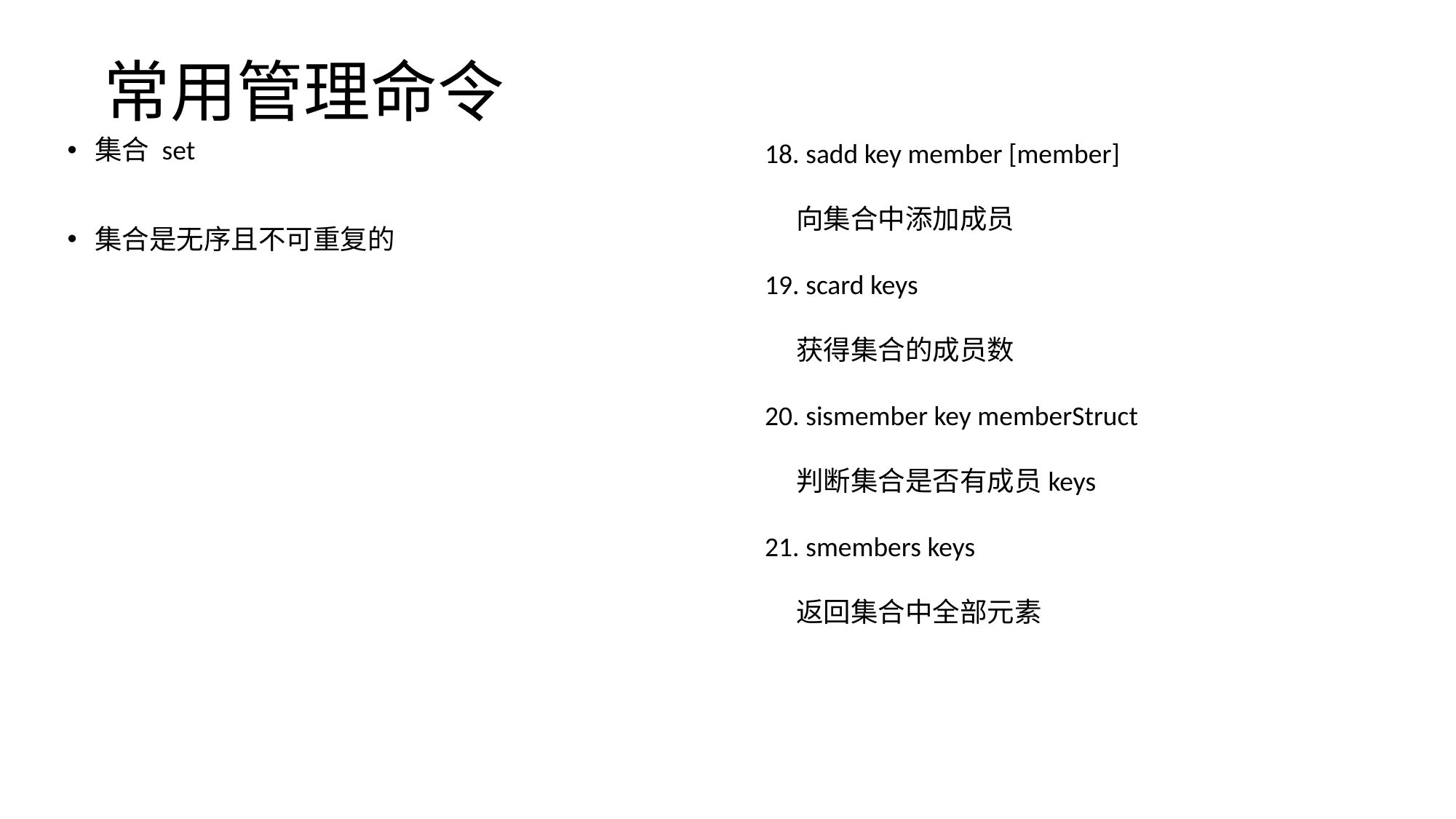

# 常用管理命令
集合 set

集合是无序且不可重复的
    18. sadd key member [member]

        向集合中添加成员

    19. scard keys

        获得集合的成员数

    20. sismember key memberStruct

        判断集合是否有成员keys

    21. smembers keys

        返回集合中全部元素